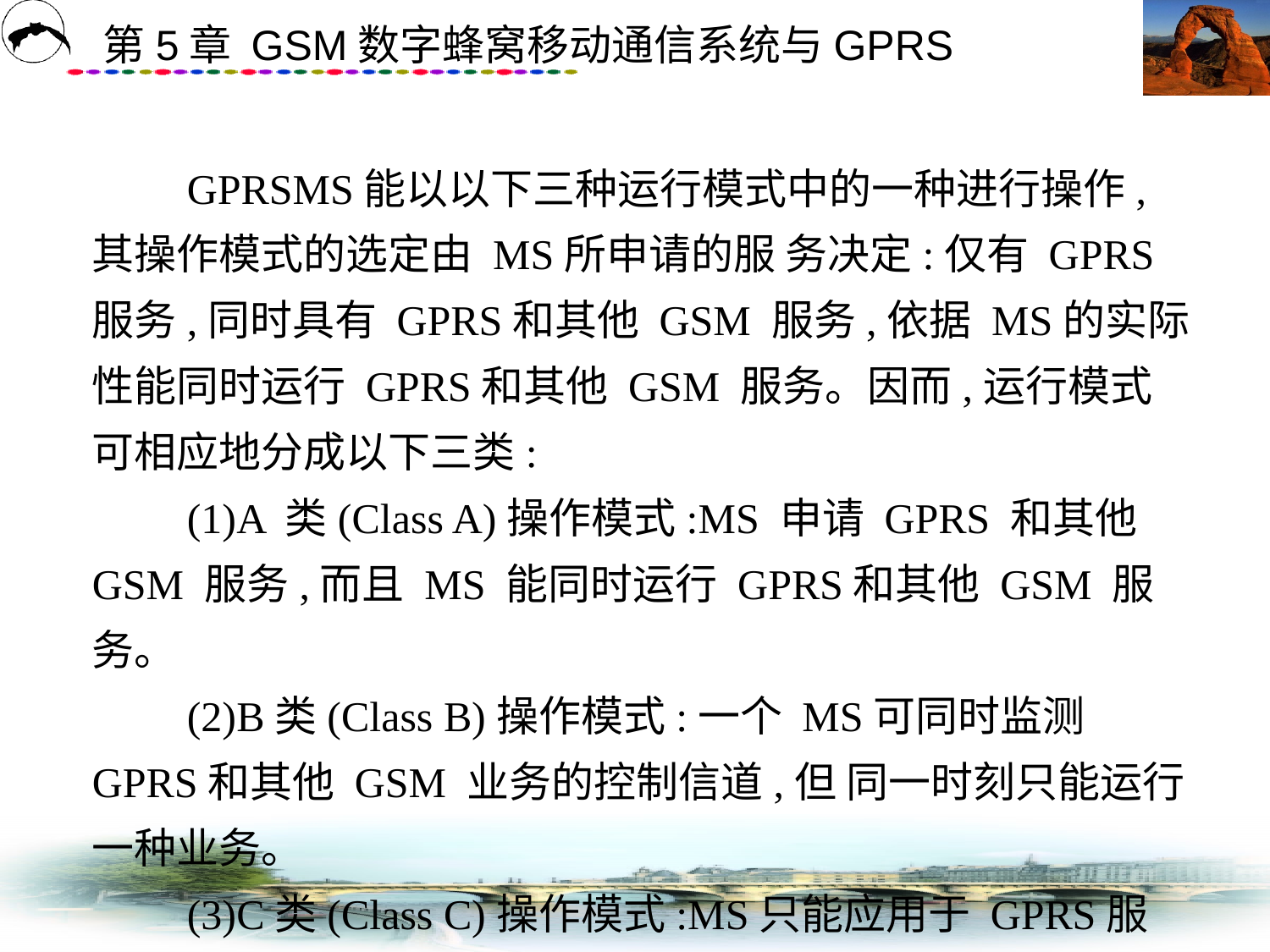

# GPRSMS能以以下三种运行模式中的一种进行操作,其操作模式的选定由 MS所申请的服 务决定:仅有 GPRS服务,同时具有 GPRS和其他 GSM 服务,依据 MS的实际性能同时运行 GPRS和其他 GSM 服务。因而,运行模式可相应地分成以下三类: 　　(1)A 类(Class A)操作模式:MS 申请 GPRS 和其他 GSM 服务,而且 MS 能同时运行 GPRS和其他 GSM 服务。 　　(2)B类(Class B)操作模式:一个 MS可同时监测 GPRS和其他 GSM 业务的控制信道,但 同一时刻只能运行一种业务。 　　(3)C类(Class C)操作模式:MS只能应用于 GPRS服务。